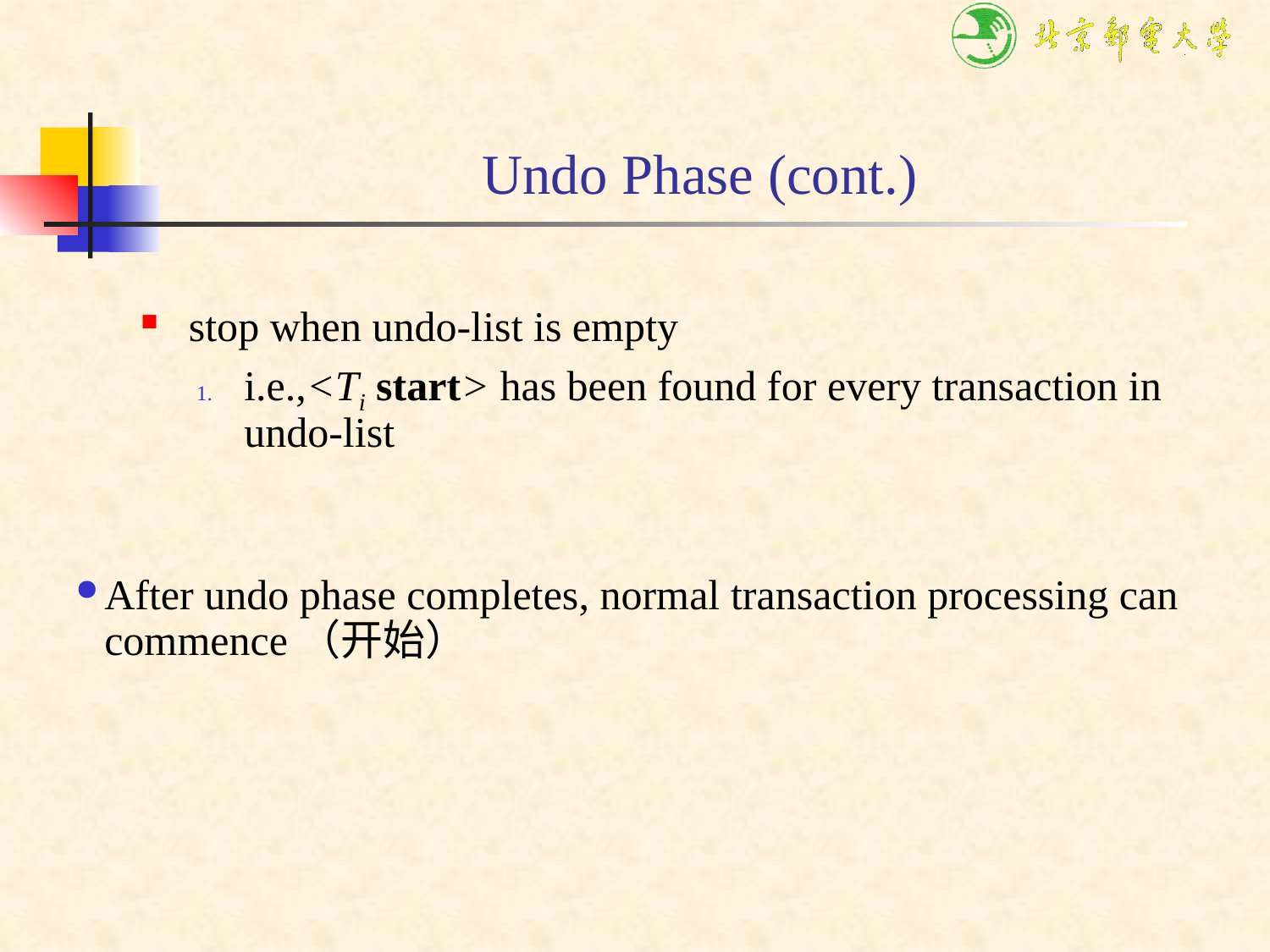

# Undo Phase (cont.)

stop when undo-list is empty
i.e.,<Ti start> has been found for every transaction in undo-list

After undo phase completes, normal transaction processing can commence（开始）
65